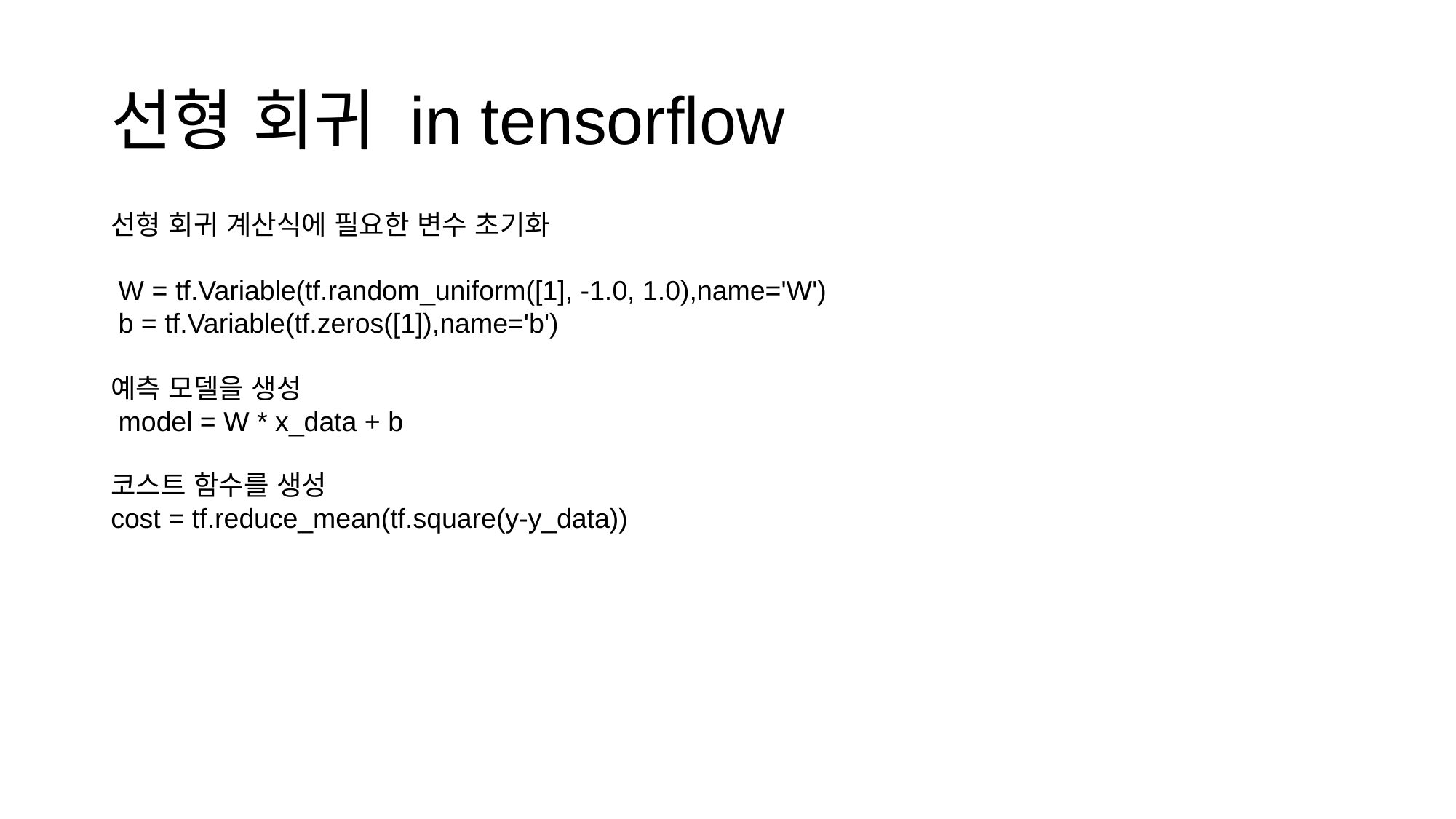

# 선형 회귀 in tensorflow
선형 회귀 계산식에 필요한 변수 초기화

 W = tf.Variable(tf.random_uniform([1], -1.0, 1.0),name='W')
 b = tf.Variable(tf.zeros([1]),name='b')

예측 모델을 생성
 model = W * x_data + b
코스트 함수를 생성
cost = tf.reduce_mean(tf.square(y-y_data))